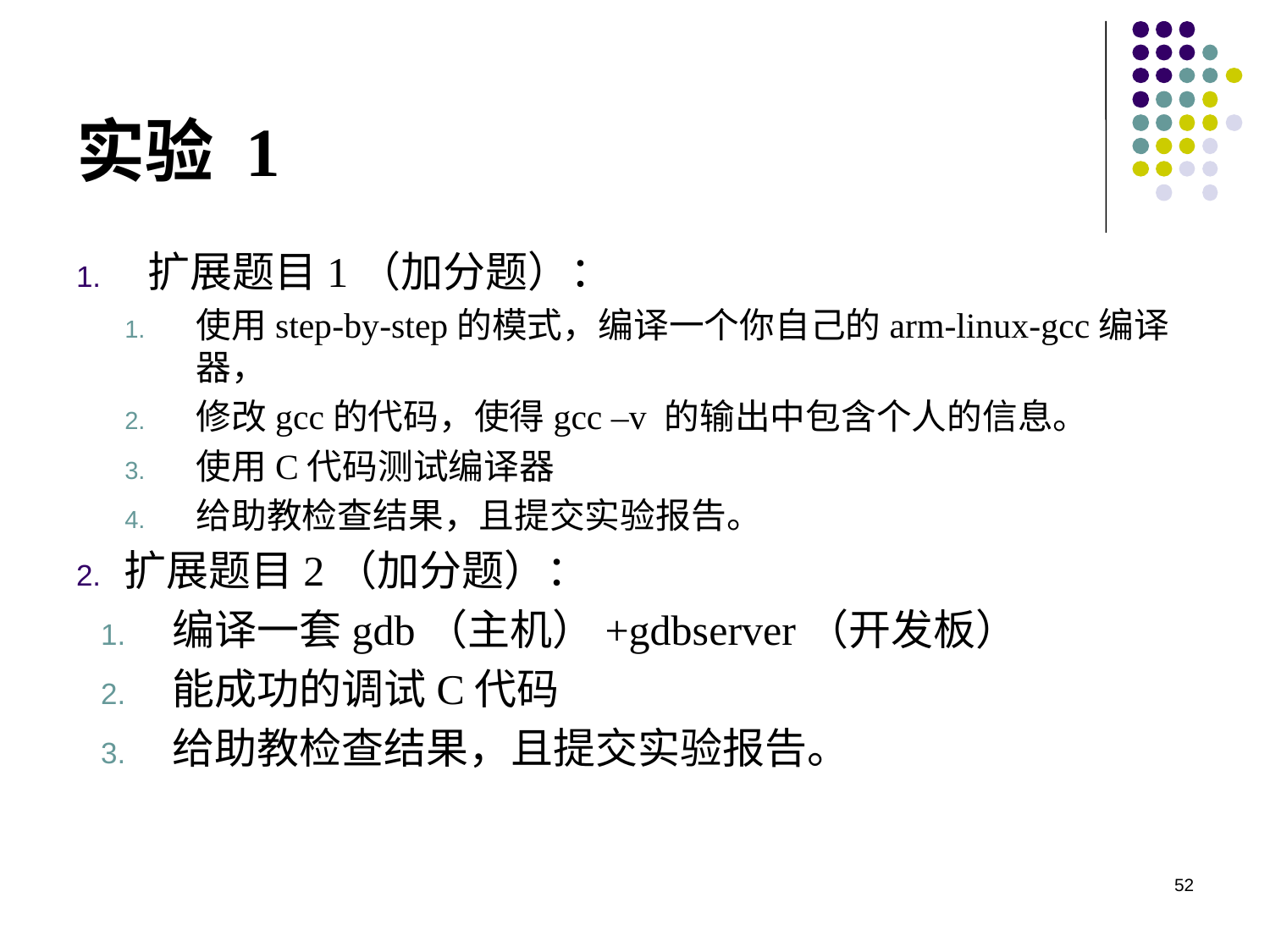

# 实验 1
扩展题目1（加分题）：
使用step-by-step的模式，编译一个你自己的arm-linux-gcc编译器，
修改gcc的代码，使得gcc –v 的输出中包含个人的信息。
使用C代码测试编译器
给助教检查结果，且提交实验报告。
扩展题目2（加分题）：
编译一套gdb（主机）+gdbserver（开发板）
能成功的调试C代码
给助教检查结果，且提交实验报告。

52